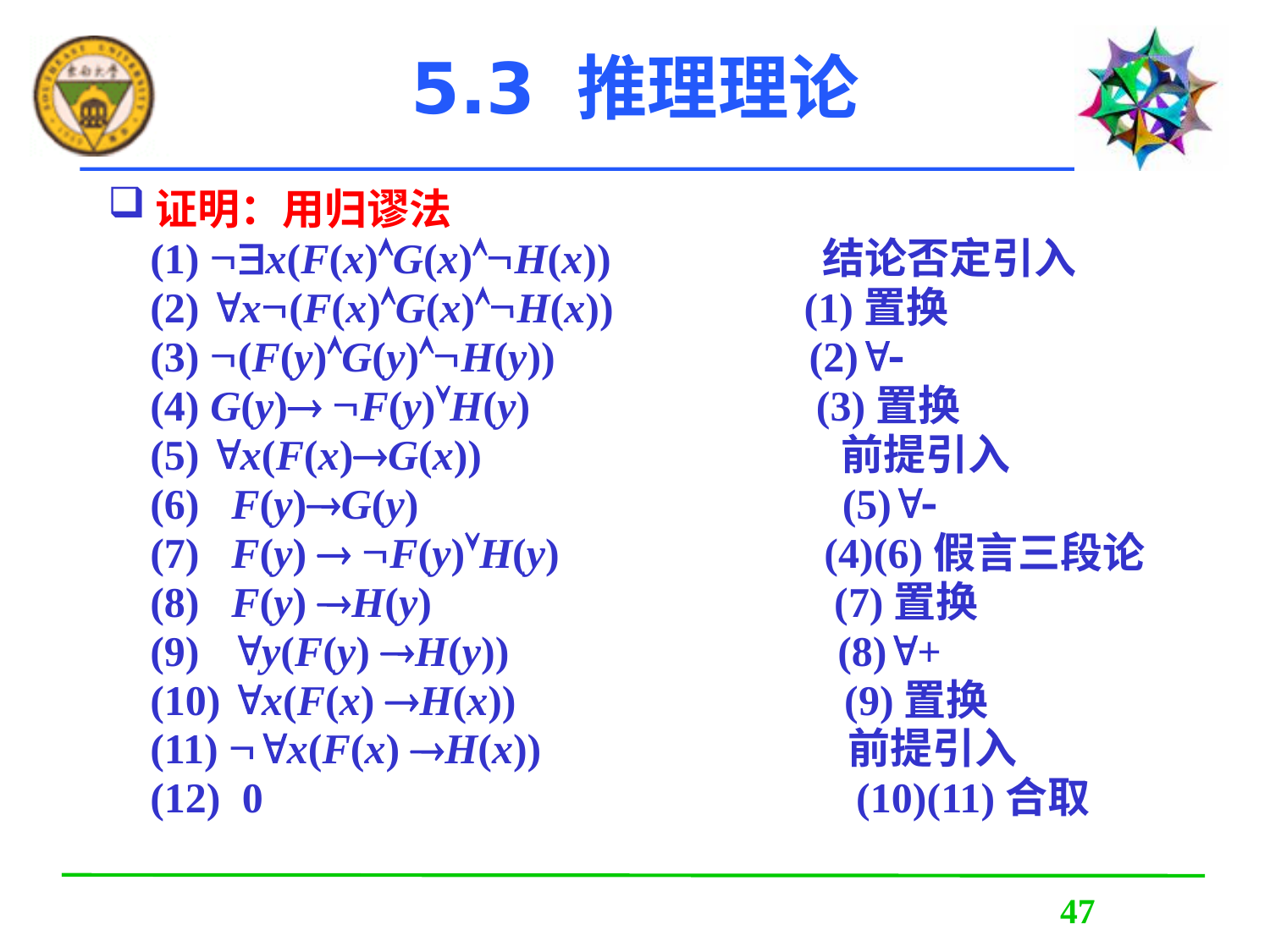

# 5.3 推理理论
证明：用归谬法
    (1) ¬∃x(F(x)∧G(x)∧¬H(x))                   结论否定引入
    (2) ∀x¬(F(x)∧G(x)∧¬H(x))                  (1)置换
    (3) ¬(F(y)∧G(y)∧¬H(y))                        (2)∀−
    (4) G(y)→ ¬F(y)∨H(y)                           (3)置换
    (5) ∀x(F(x)→G(x))                                 前提引入
    (6)   F(y)→G(y)                                        (5)∀−
    (7)   F(y) → ¬F(y)∨H(y)                         (4)(6)假言三段论
    (8)   F(y) →H(y)                                      (7)置换
    (9)   ∀y(F(y) →H(y))                               (8)∀+
    (10) ∀x(F(x) →H(x))                               (9)置换
    (11) ¬∀x(F(x) →H(x))                            前提引入
    (12)  0                                                        (10)(11)合取